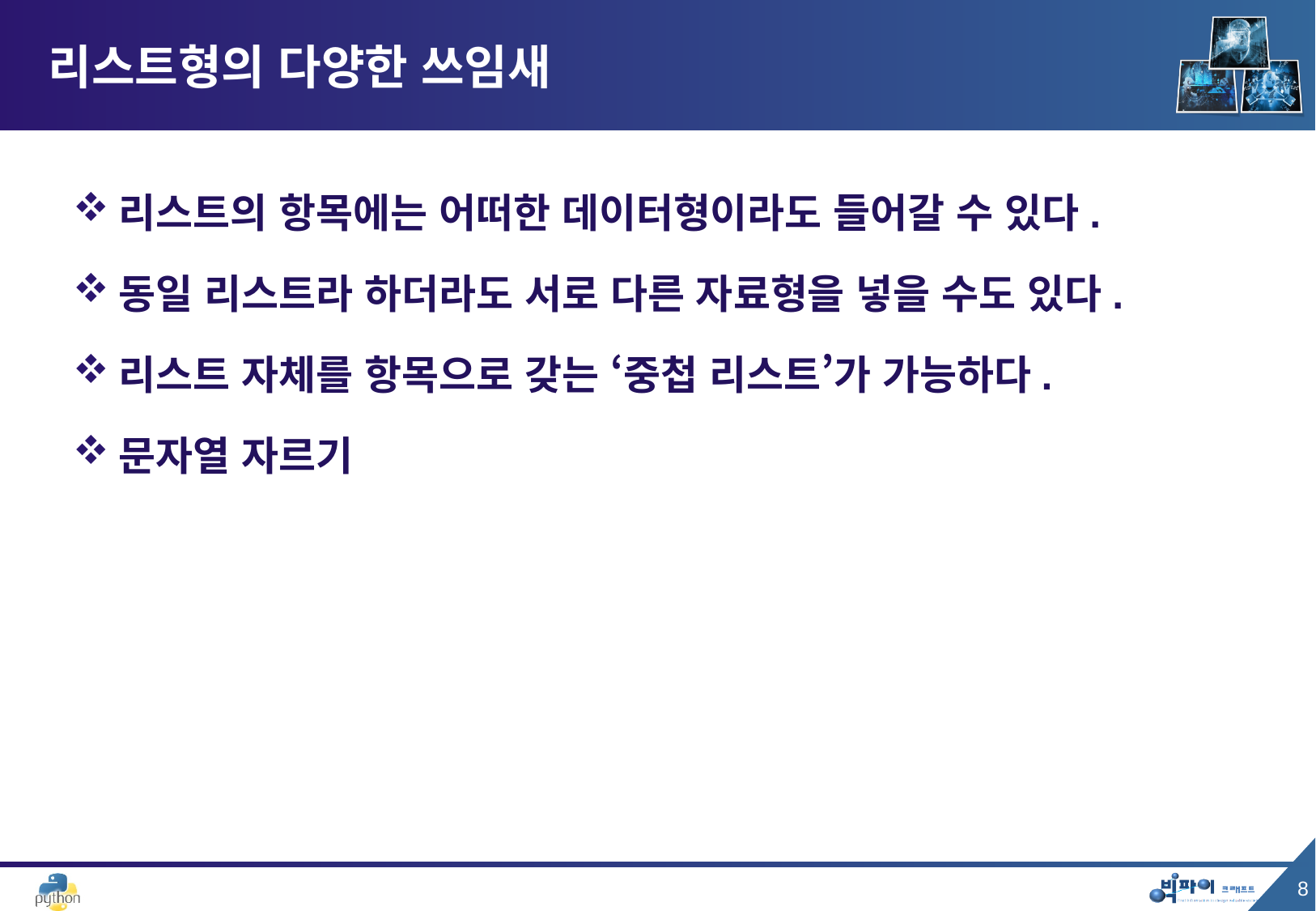

# 리스트형의 다양한 쓰임새
리스트의 항목에는 어떠한 데이터형이라도 들어갈 수 있다.
동일 리스트라 하더라도 서로 다른 자료형을 넣을 수도 있다.
리스트 자체를 항목으로 갖는 ‘중첩 리스트’가 가능하다.
문자열 자르기